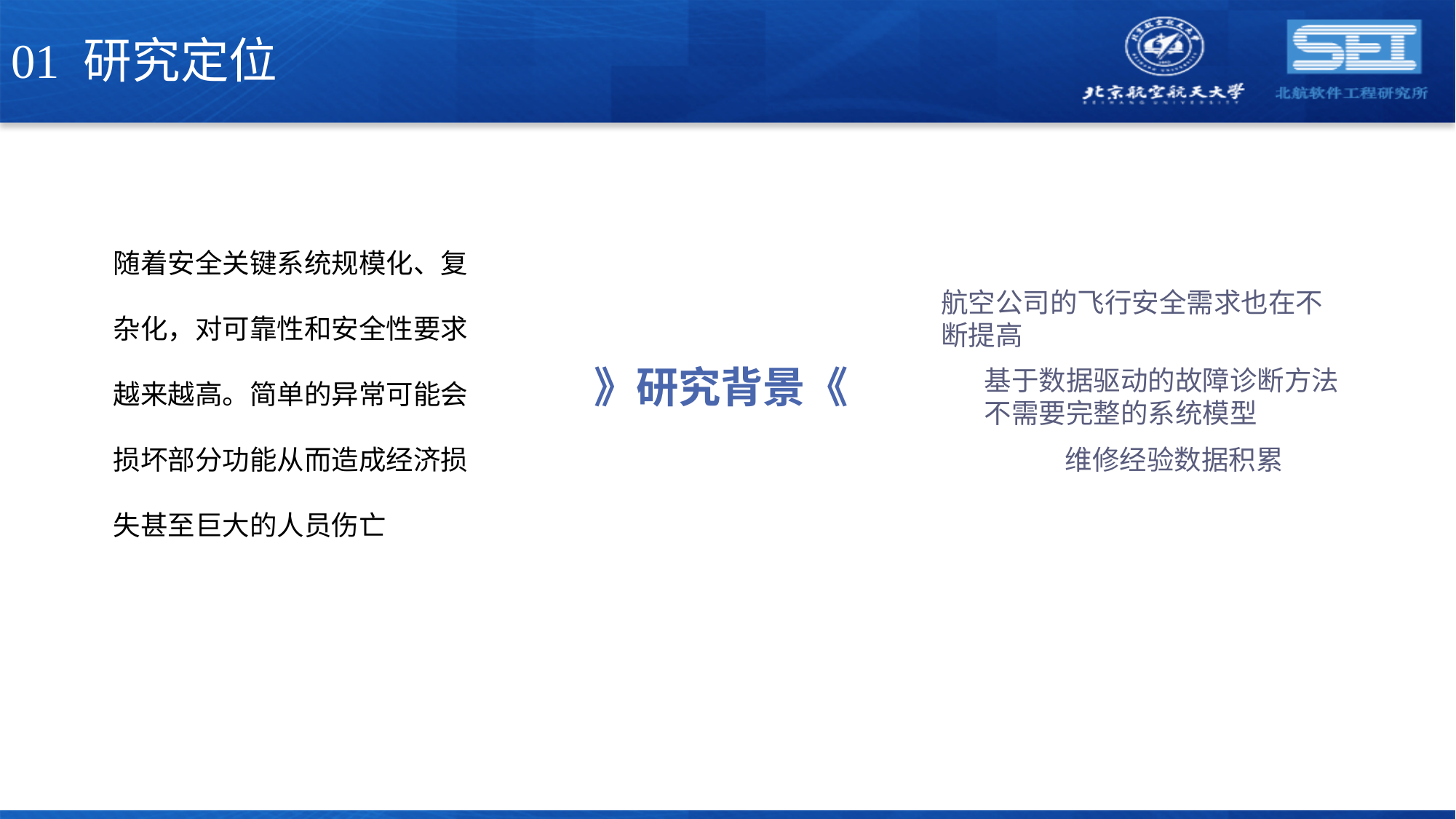

01 研究定位
随着安全关键系统规模化、复杂化，对可靠性和安全性要求越来越高。简单的异常可能会损坏部分功能从而造成经济损失甚至巨大的人员伤亡
航空公司的飞行安全需求也在不断提高
》研究背景《
基于数据驱动的故障诊断方法
不需要完整的系统模型
维修经验数据积累